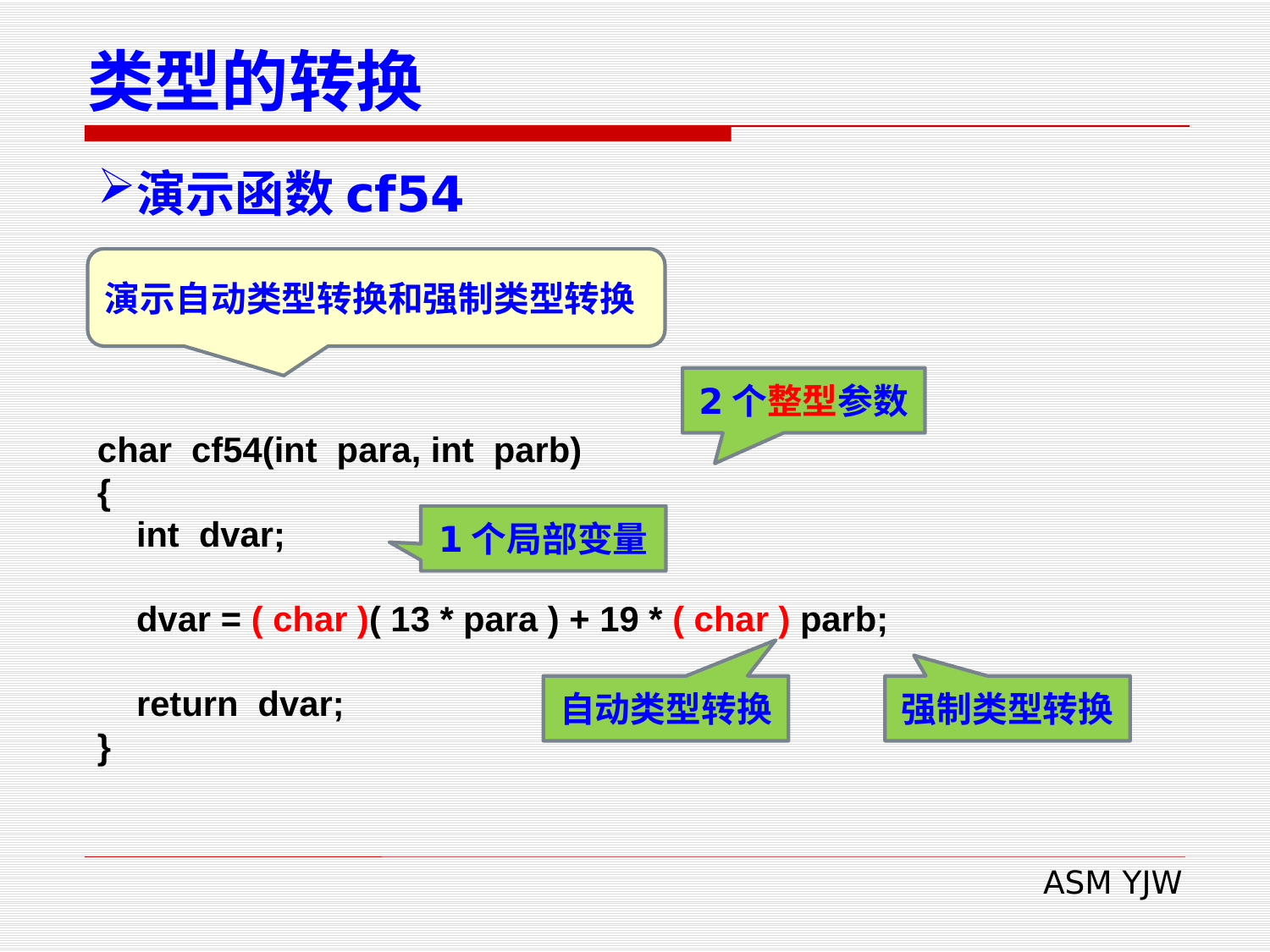

# 类型的转换
演示函数cf54
演示自动类型转换和强制类型转换
2个整型参数
char  cf54(int  para, int  parb)
{
    int  dvar;

    dvar = ( char )( 13 * para ) + 19 * ( char ) parb;

    return  dvar;
}
1个局部变量
自动类型转换
强制类型转换